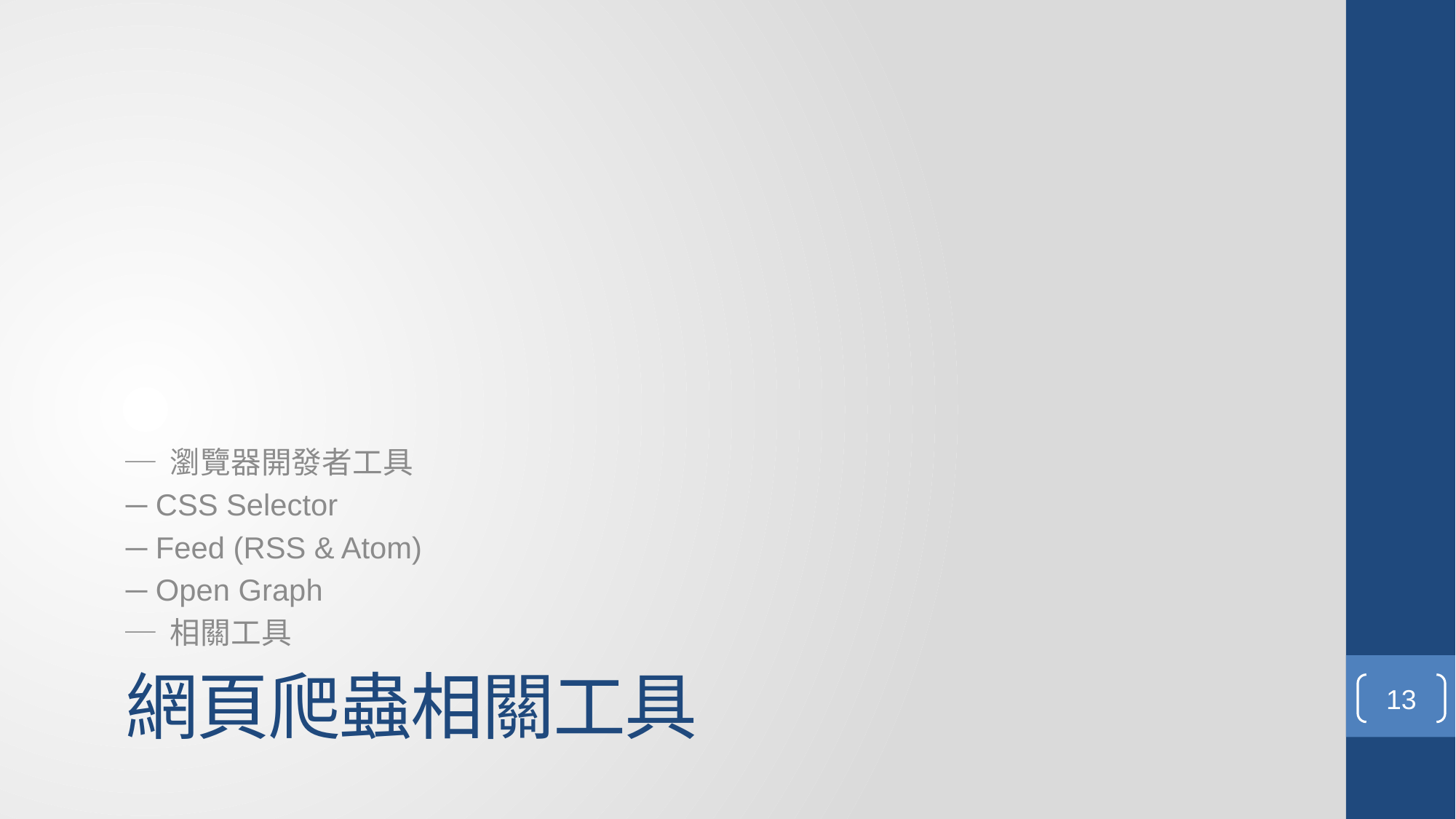

─ 瀏覽器開發者工具
─ CSS Selector
─ Feed (RSS & Atom)
─ Open Graph
─ 相關工具
# 網頁爬蟲相關工具
13